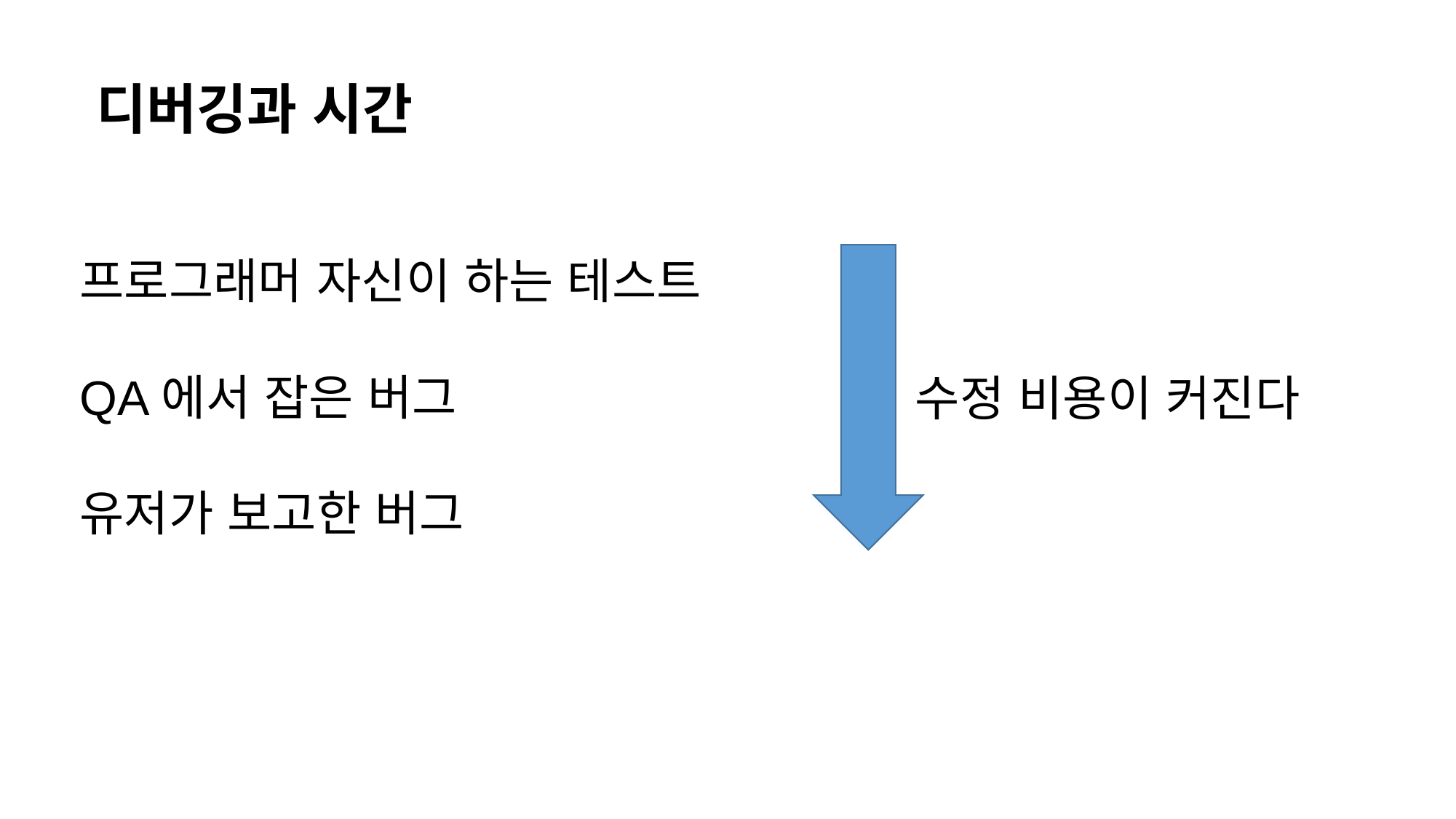

디버깅과 시간

프로그래머 자신이 하는 테스트

QA에서 잡은 버그

유저가 보고한 버그
수정 비용이 커진다